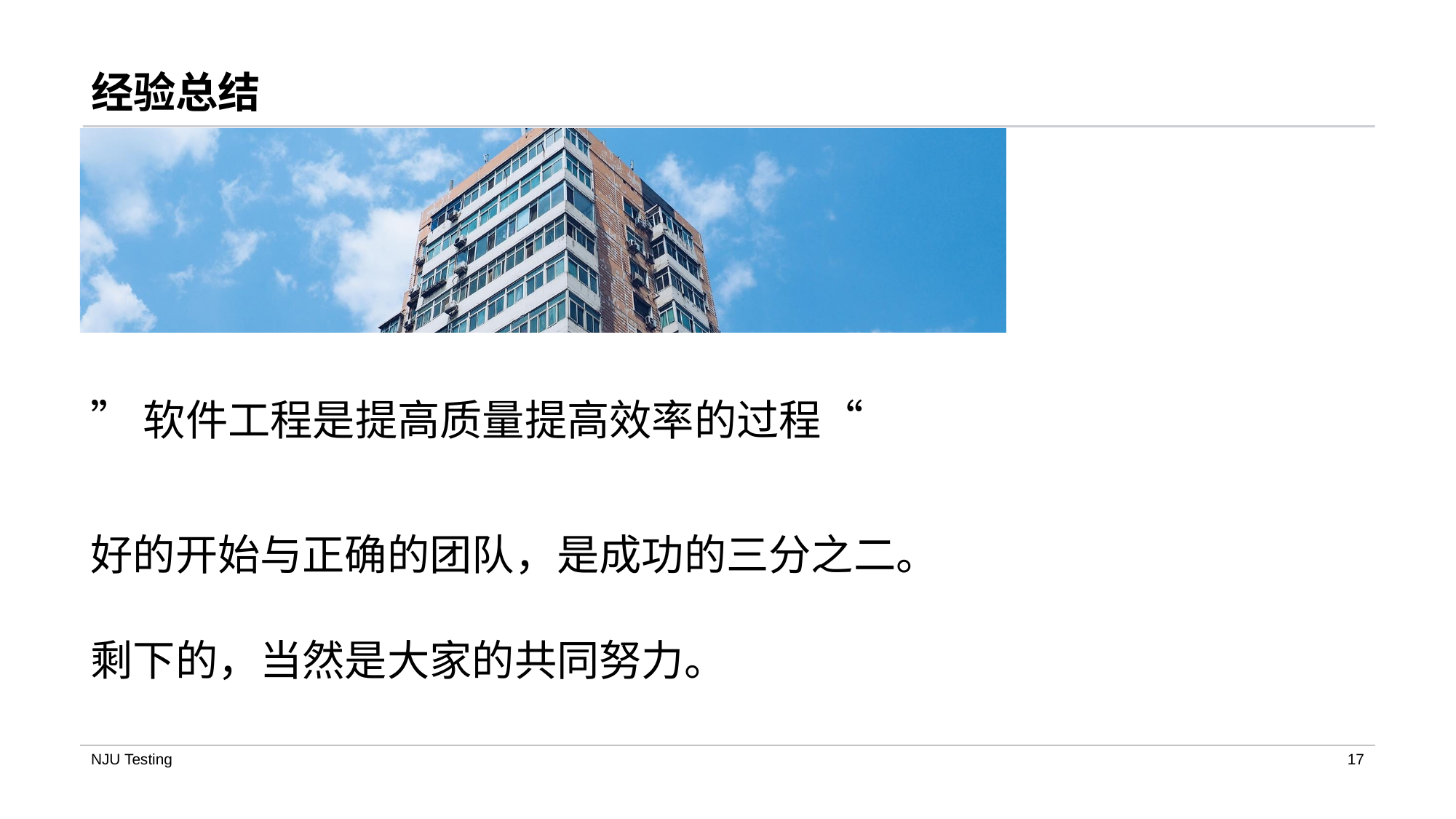

# 经验总结

”软件工程是提高质量提高效率的过程“
好的开始与正确的团队，是成功的三分之二。
剩下的，当然是大家的共同努力。
NJU Testing
17